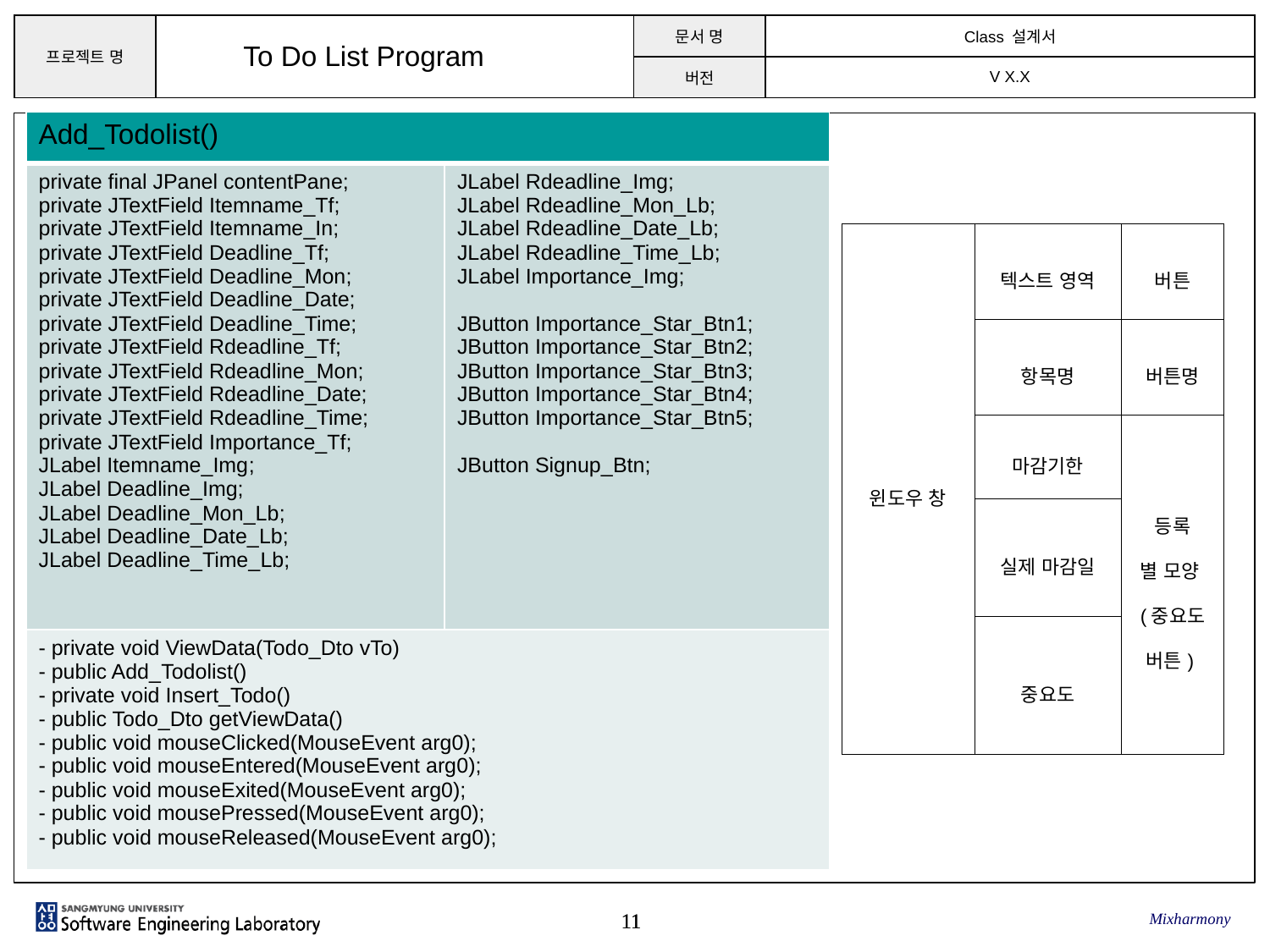

To Do List Program
| Add\_Todolist() |  |
| --- | --- |
| private final JPanel contentPane; private JTextField Itemname\_Tf; private JTextField Itemname\_In; private JTextField Deadline\_Tf; private JTextField Deadline\_Mon; private JTextField Deadline\_Date; private JTextField Deadline\_Time; private JTextField Rdeadline\_Tf; private JTextField Rdeadline\_Mon; private JTextField Rdeadline\_Date; private JTextField Rdeadline\_Time; private JTextField Importance\_Tf; JLabel Itemname\_Img; JLabel Deadline\_Img; JLabel Deadline\_Mon\_Lb; JLabel Deadline\_Date\_Lb; JLabel Deadline\_Time\_Lb; | JLabel Rdeadline\_Img; JLabel Rdeadline\_Mon\_Lb; JLabel Rdeadline\_Date\_Lb; JLabel Rdeadline\_Time\_Lb; JLabel Importance\_Img; JButton Importance\_Star\_Btn1; JButton Importance\_Star\_Btn2; JButton Importance\_Star\_Btn3; JButton Importance\_Star\_Btn4; JButton Importance\_Star\_Btn5; JButton Signup\_Btn; |
| - private void ViewData(Todo\_Dto vTo) - public Add\_Todolist() - private void Insert\_Todo() - public Todo\_Dto getViewData() - public void mouseClicked(MouseEvent arg0); - public void mouseEntered(MouseEvent arg0); - public void mouseExited(MouseEvent arg0); - public void mousePressed(MouseEvent arg0); - public void mouseReleased(MouseEvent arg0); |  |
| 윈도우 창 | 텍스트 영역 | 버튼 |
| --- | --- | --- |
|  | 항목명 | 버튼명 |
|  | 마감기한 | 등록 별 모양(중요도 버튼) |
|  | 실제 마감일 |  |
|  | 중요도 |  |
Mixharmony